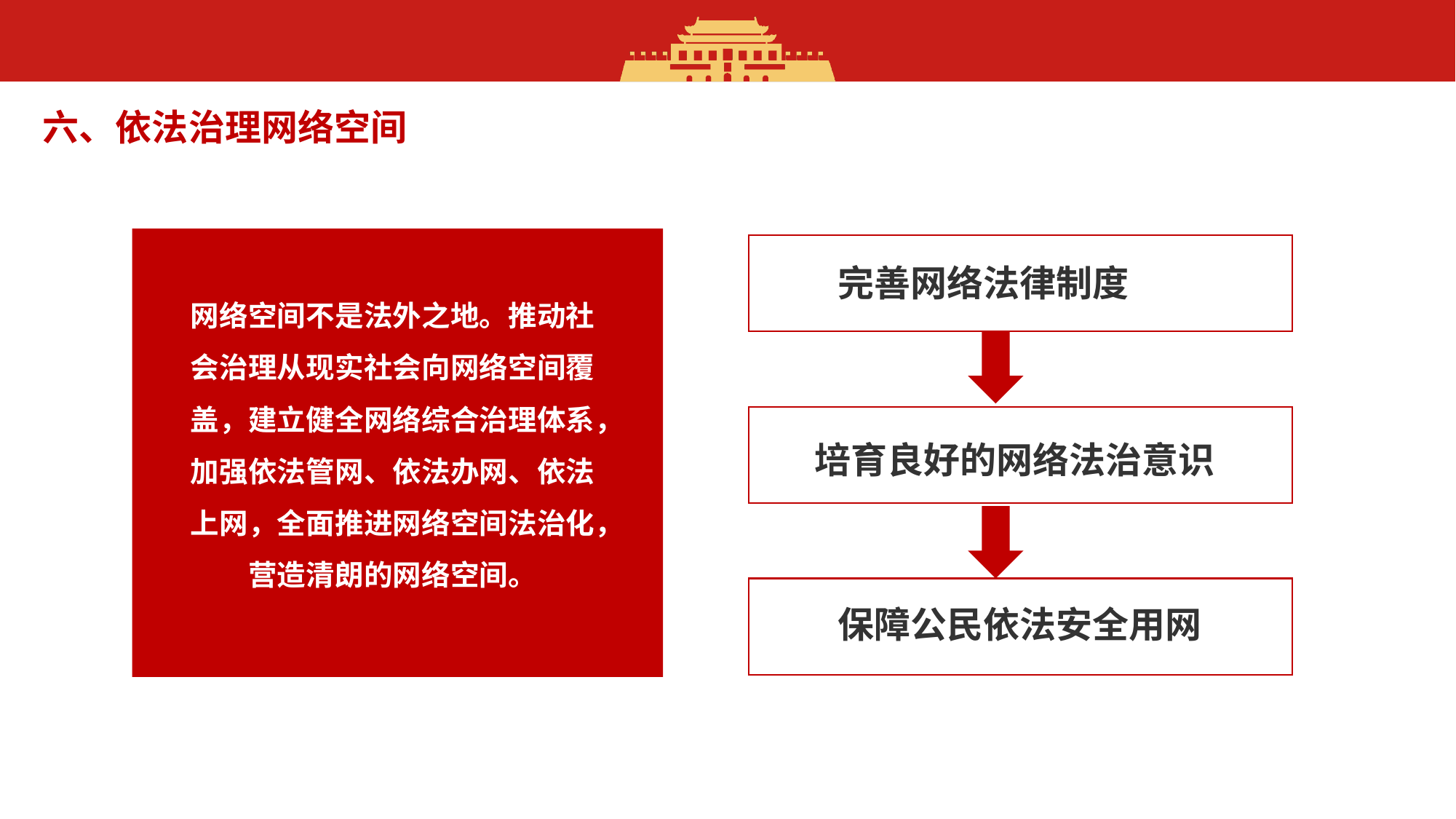

完善网络法律制度

培育良好的网络法治意识

保障公民依法安全用网
网络空间不是法外之地。推动社会治理从现实社会向网络空间覆盖，建立健全网络综合治理体系，加强依法管网、依法办网、依法上网，全面推进网络空间法治化，营造清朗的网络空间。